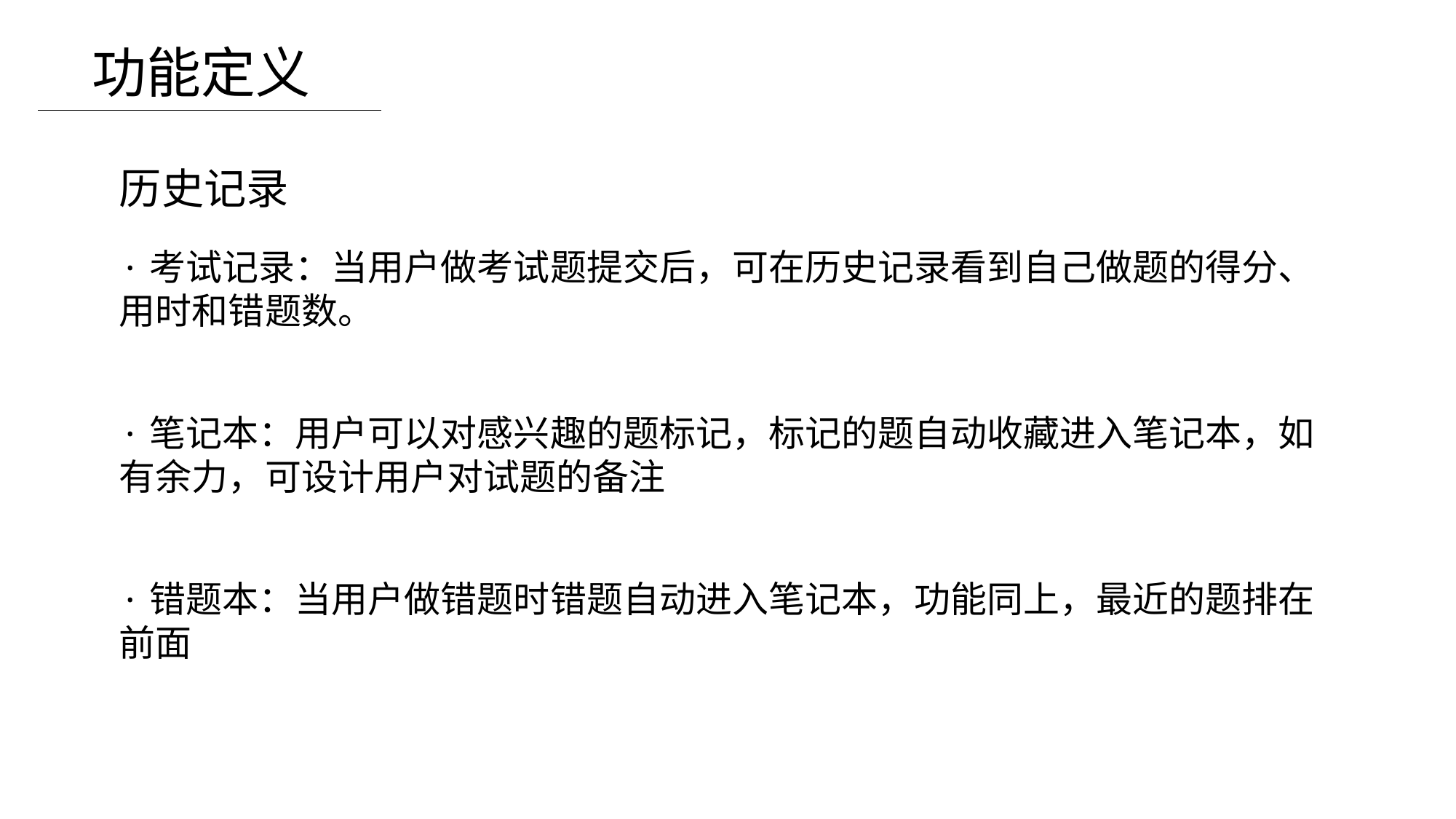

功能定义
历史记录
·考试记录：当用户做考试题提交后，可在历史记录看到自己做题的得分、用时和错题数。
·笔记本：用户可以对感兴趣的题标记，标记的题自动收藏进入笔记本，如有余力，可设计用户对试题的备注
·错题本：当用户做错题时错题自动进入笔记本，功能同上，最近的题排在前面